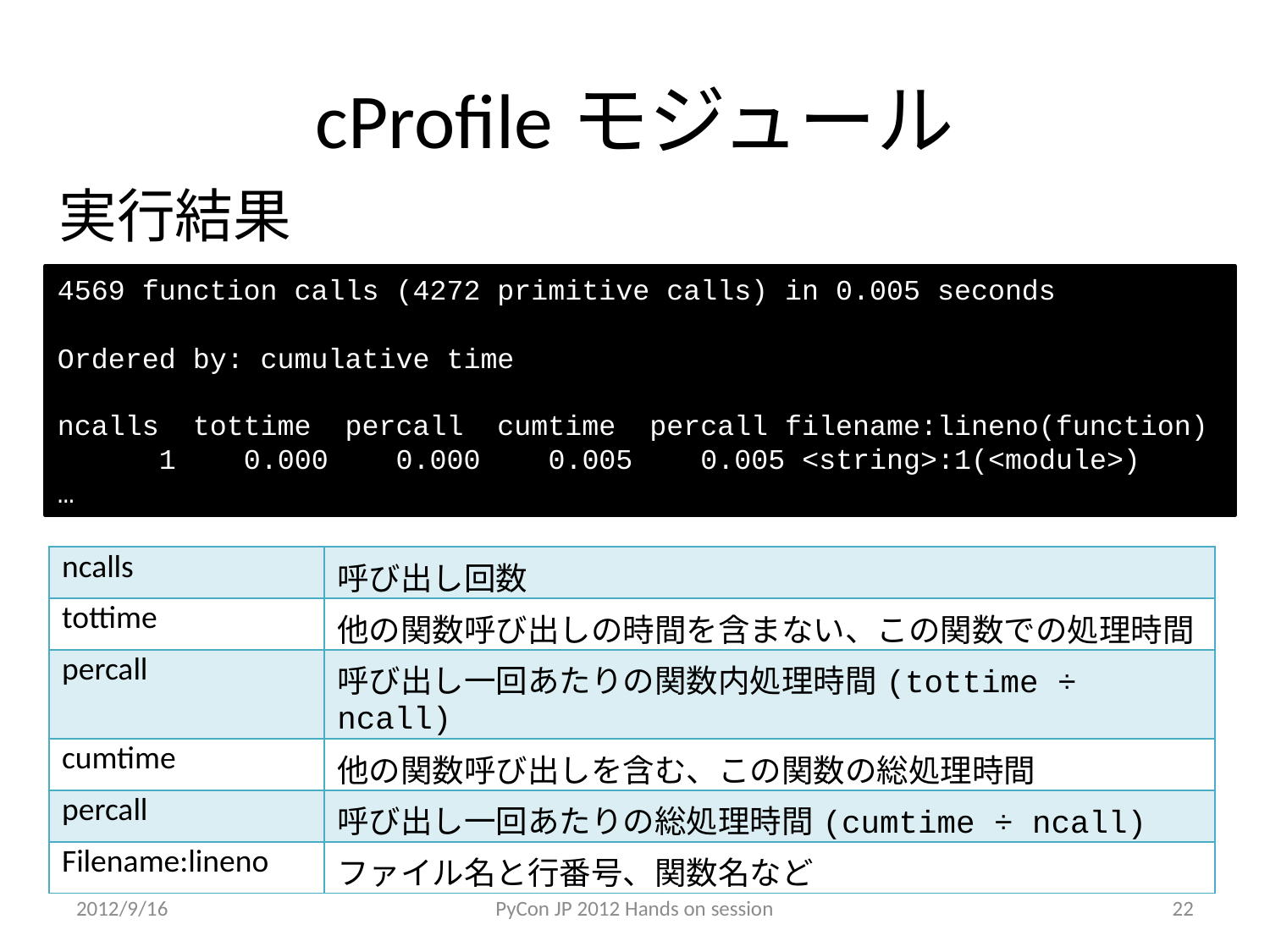

# cProfileモジュール
実行結果
4569 function calls (4272 primitive calls) in 0.005 seconds

Ordered by: cumulative time

ncalls  tottime  percall  cumtime  percall filename:lineno(function)
      1    0.000    0.000    0.005    0.005 <string>:1(<module>)
…
| ncalls | 呼び出し回数 |
| --- | --- |
| tottime | 他の関数呼び出しの時間を含まない、この関数での処理時間 |
| percall | 呼び出し一回あたりの関数内処理時間(tottime ÷ ncall) |
| cumtime | 他の関数呼び出しを含む、この関数の総処理時間 |
| percall | 呼び出し一回あたりの総処理時間(cumtime ÷ ncall) |
| Filename:lineno | ファイル名と行番号、関数名など |
2012/9/16
PyCon JP 2012 Hands on session
22